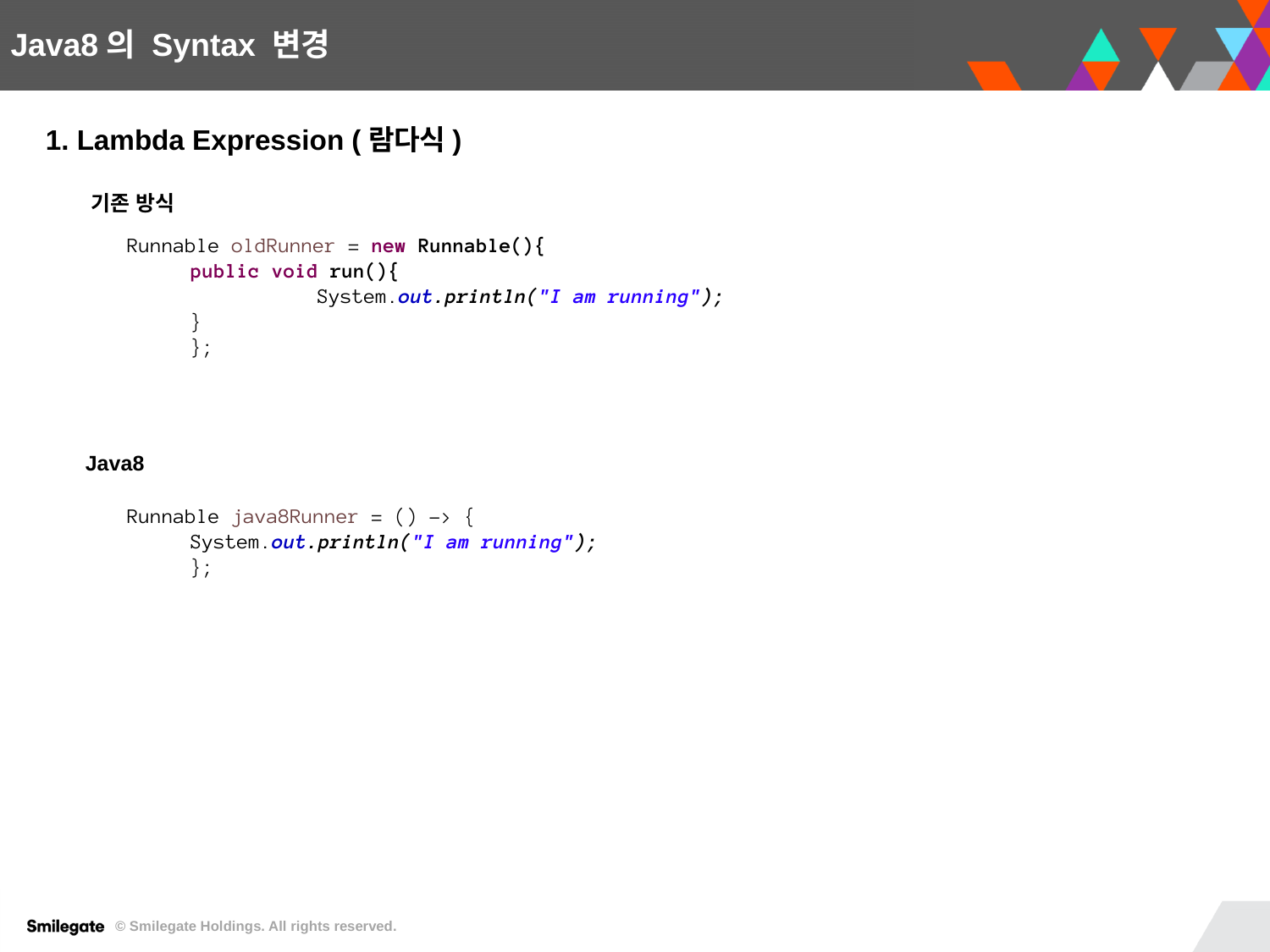

Java8의 Syntax 변경
1. Lambda Expression (람다식)
기존 방식
Runnable oldRunner = new Runnable(){
public void run(){
	System.out.println("I am running");
}
};
Java8
Runnable java8Runner = () -> {
System.out.println("I am running");
};